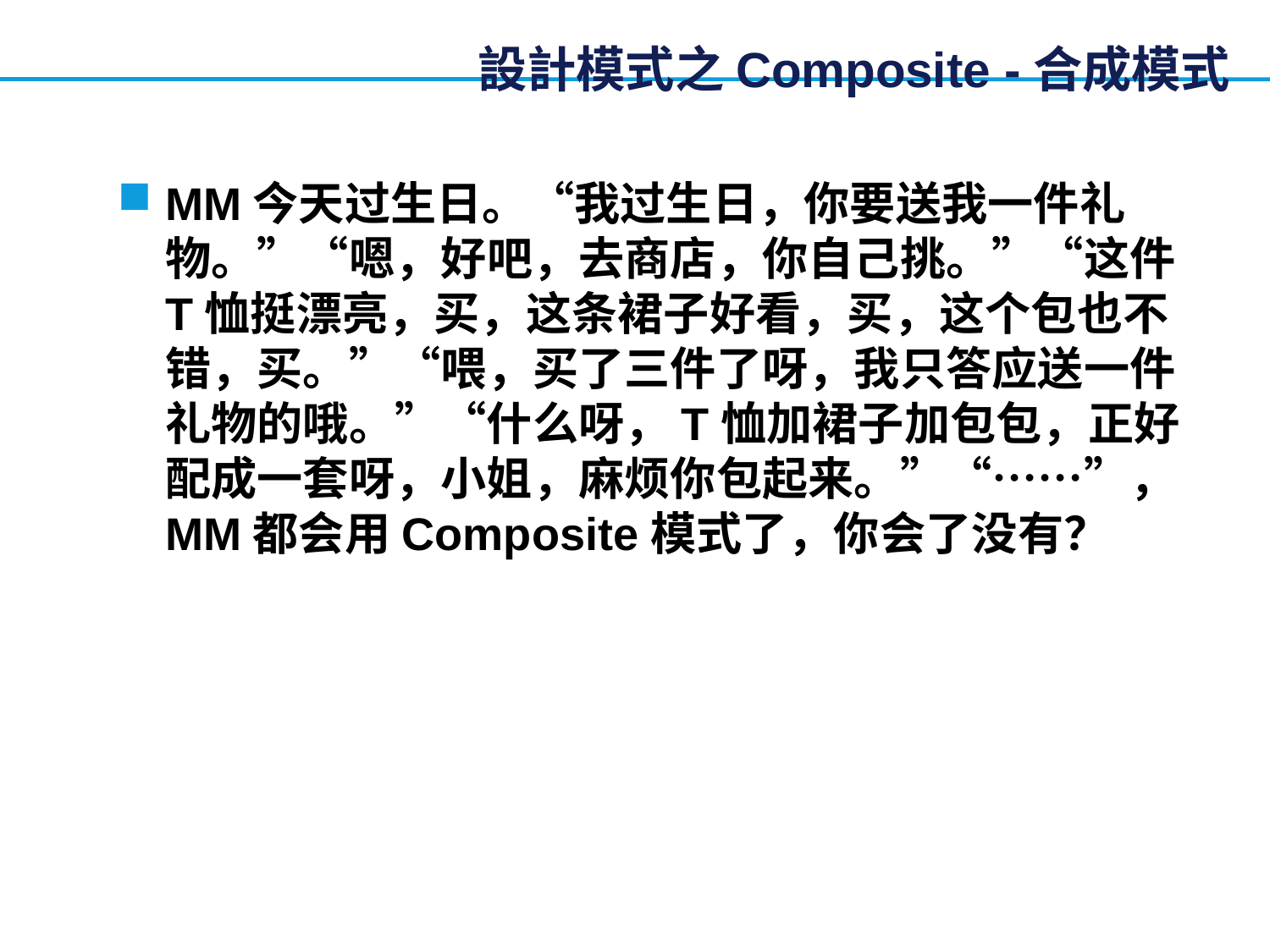

# 設計模式之Composite -合成模式
MM今天过生日。“我过生日，你要送我一件礼物。”“嗯，好吧，去商店，你自己挑。”“这件T恤挺漂亮，买，这条裙子好看，买，这个包也不错，买。”“喂，买了三件了呀，我只答应送一件礼物的哦。”“什么呀，T恤加裙子加包包，正好配成一套呀，小姐，麻烦你包起来。”“……”，MM都会用Composite模式了，你会了没有？